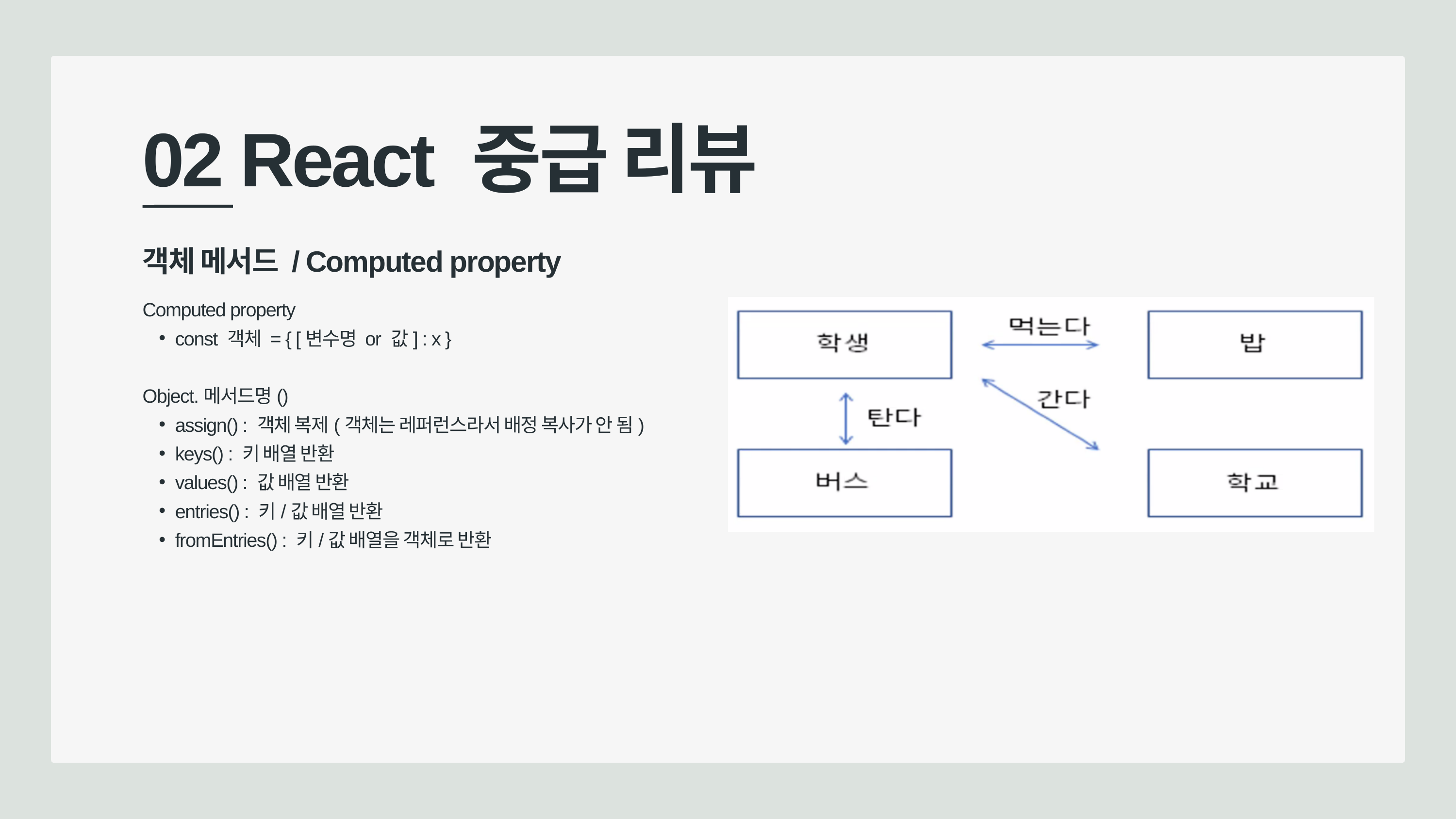

02 React 중급 리뷰

객체 메서드 / Computed property
Computed property
const 객체 = { [변수명 or 값] : x }

Object.메서드명()
assign() : 객체 복제(객체는 레퍼런스라서 배정 복사가 안 됨)
keys() : 키 배열 반환
values() : 값 배열 반환
entries() : 키/값 배열 반환
fromEntries() : 키/값 배열을 객체로 반환